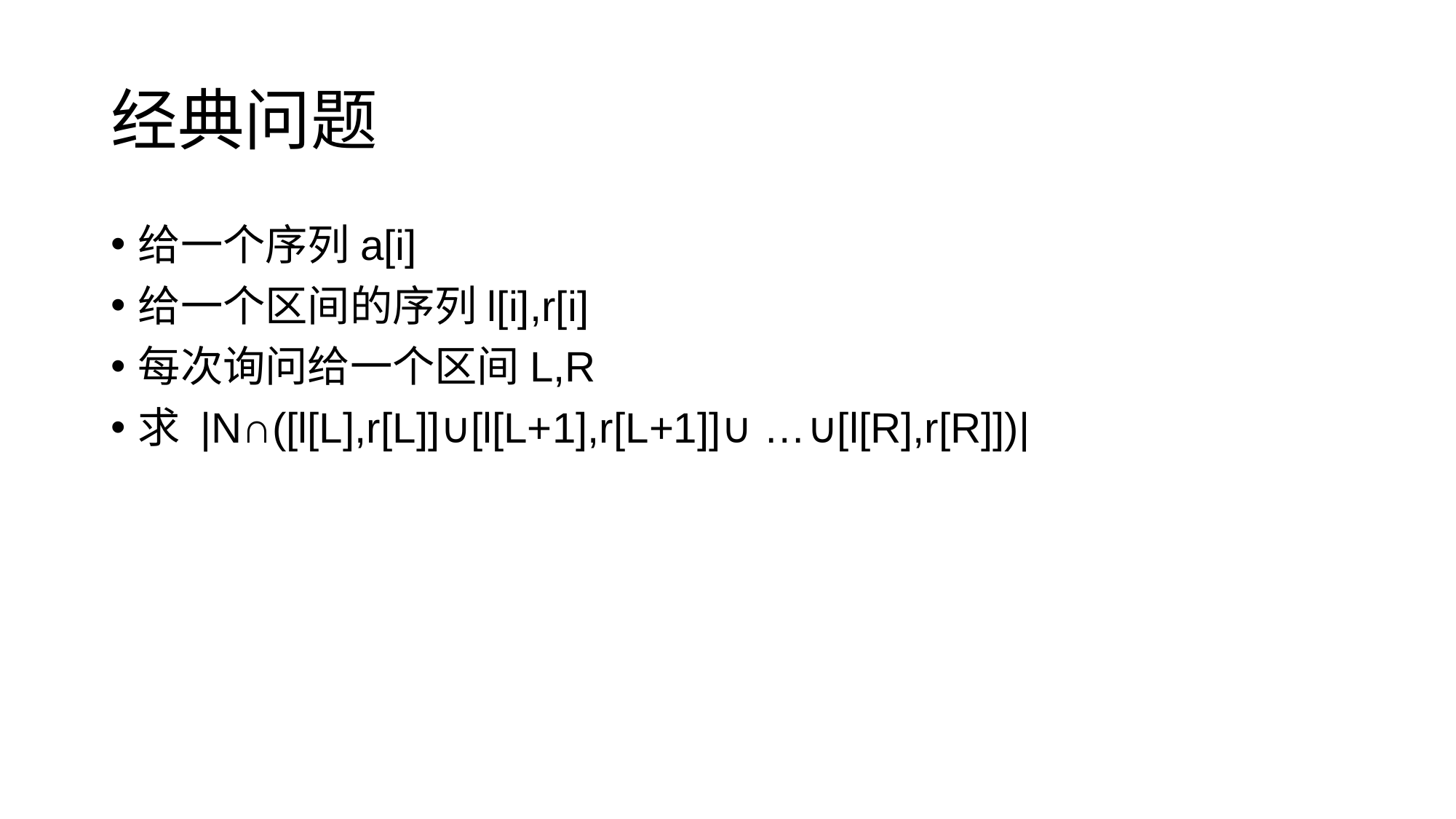

# 经典问题
给一个序列a[i]
给一个区间的序列l[i],r[i]
每次询问给一个区间L,R
求 |N∩([l[L],r[L]]∪[l[L+1],r[L+1]]∪ …∪[l[R],r[R]])|